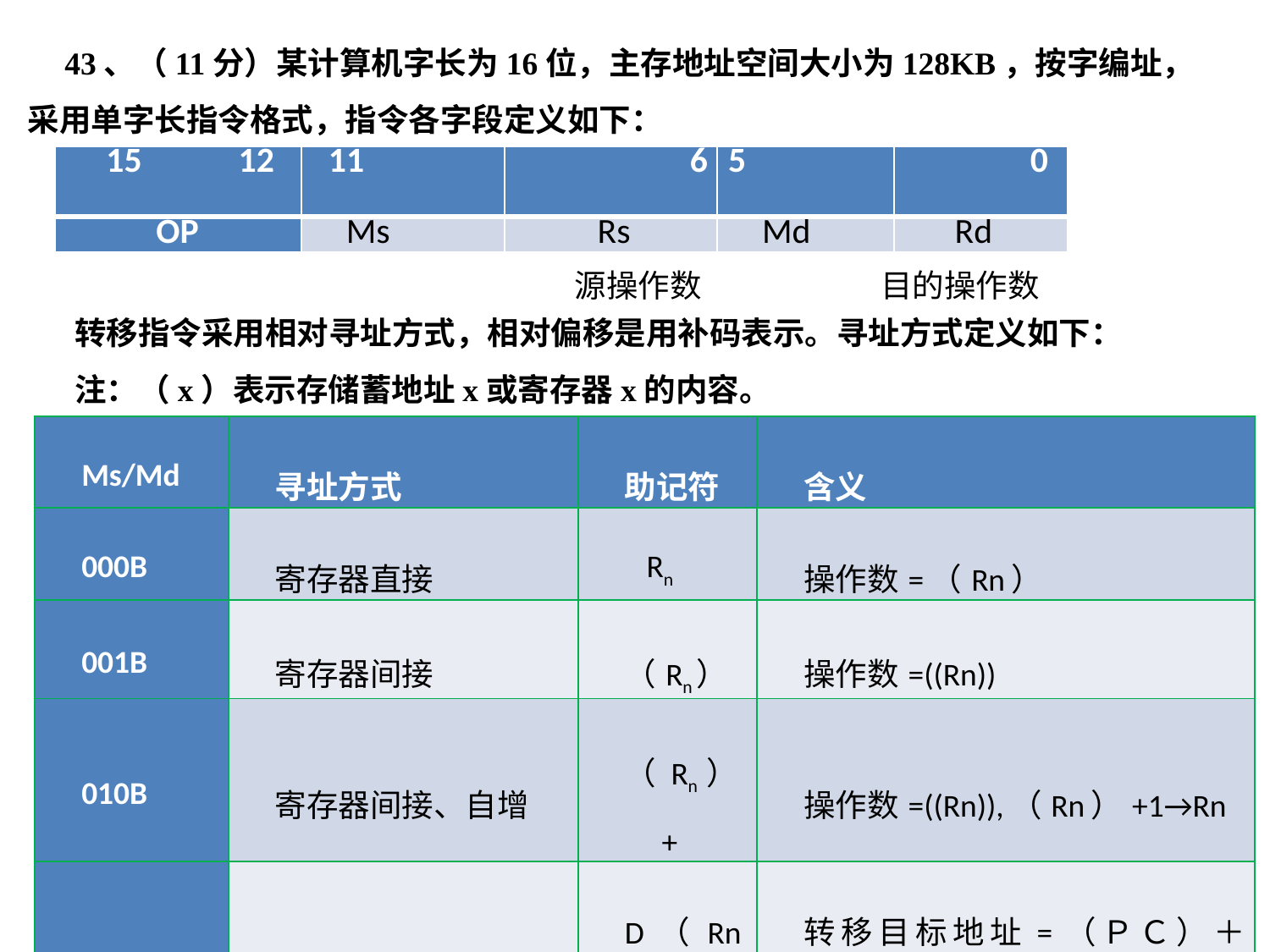

43、（11分）某计算机字长为16位，主存地址空间大小为128KB，按字编址，采用单字长指令格式，指令各字段定义如下：
| 15 12 | 11 | 6 | 5 | 0 |
| --- | --- | --- | --- | --- |
| OP | Ms | Rs | Md | Rd |
源操作数                         目的操作数
转移指令采用相对寻址方式，相对偏移是用补码表示。寻址方式定义如下：
注：（x）表示存储蓄地址x或寄存器x的内容。
| Ms/Md | 寻址方式 | 助记符 | 含义 |
| --- | --- | --- | --- |
| 000B | 寄存器直接 | Rn | 操作数=（Rn） |
| 001B | 寄存器间接 | （Rn） | 操作数=((Rn)) |
| 010B | 寄存器间接、自增 | （Rn）+ | 操作数=((Rn)),（Rn）+1→Rn |
| 011B | 相对 | D（Rn） | 转移目标地址=（ＰＣ）＋（Rn） |